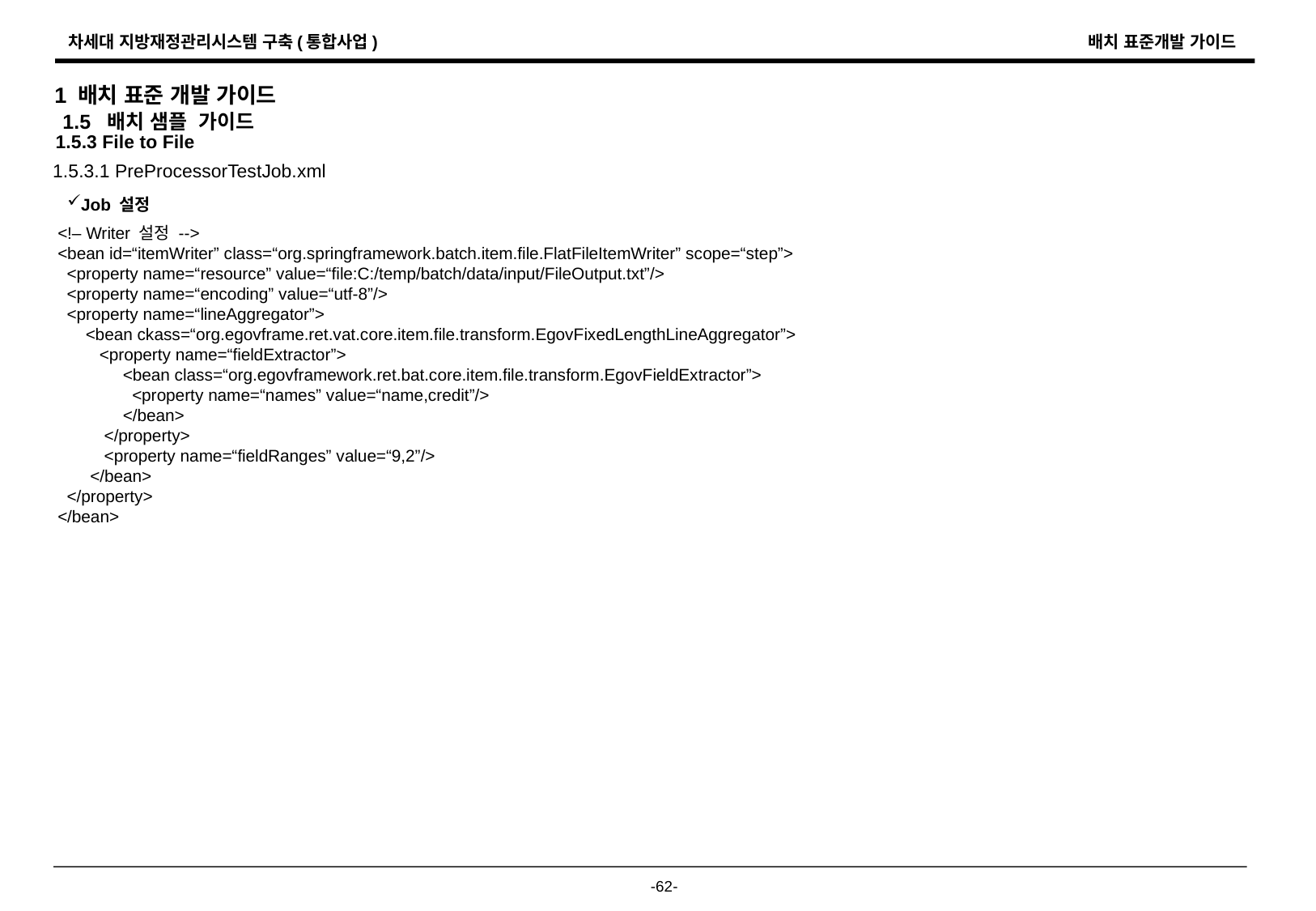

1 배치 표준 개발 가이드
1.5  배치 샘플  가이드
1.5.3 File to File
1.5.3.1 PreProcessorTestJob.xml
Job 설정

<!– Writer 설정 -->
<bean id=“itemWriter” class=“org.springframework.batch.item.file.FlatFileItemWriter” scope=“step”>
  <property name=“resource” value=“file:C:/temp/batch/data/input/FileOutput.txt”/>
  <property name=“encoding” value=“utf-8”/>
  <property name=“lineAggregator”>
      <bean ckass=“org.egovframe.ret.vat.core.item.file.transform.EgovFixedLengthLineAggregator”>
         <property name=“fieldExtractor”>
              <bean class=“org.egovframework.ret.bat.core.item.file.transform.EgovFieldExtractor”>
                <property name=“names” value=“name,credit”/>
              </bean>
          </property>
          <property name=“fieldRanges” value=“9,2”/>
       </bean>
  </property>
</bean>